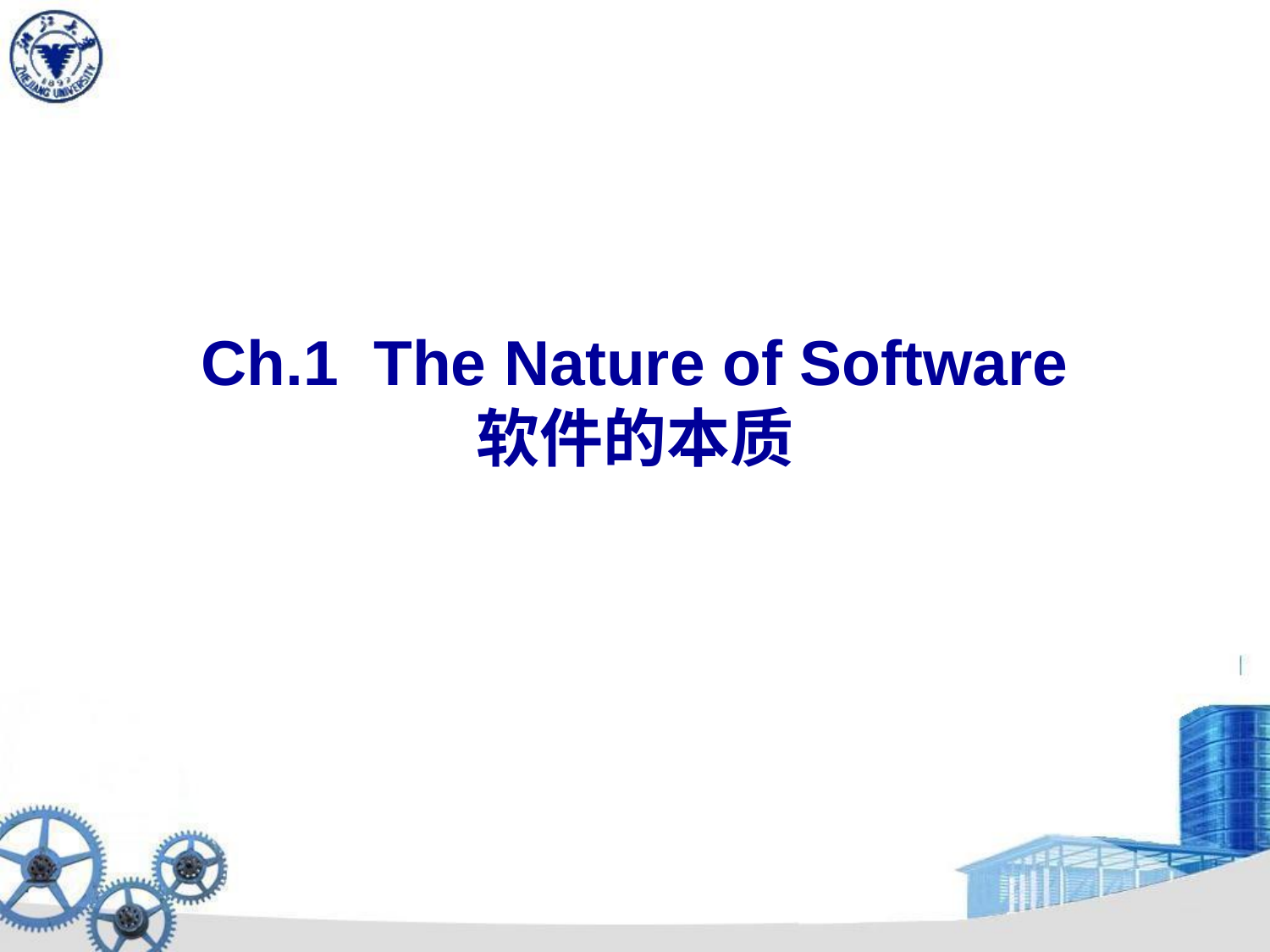

# Ch.1  The Nature of Software 软件的本质